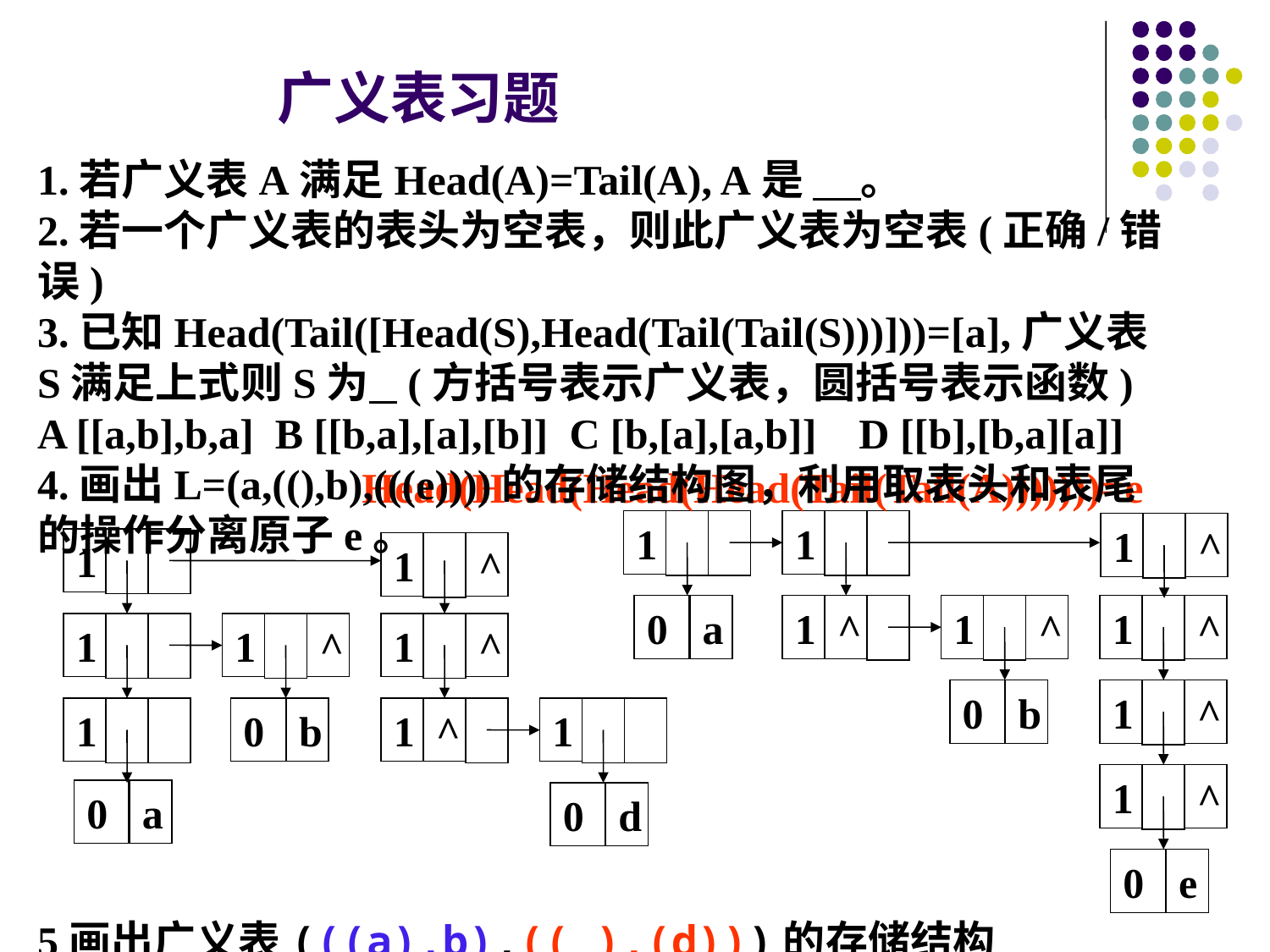

广义表习题
1.若广义表A满足Head(A)=Tail(A), A是      。
2.若一个广义表的表头为空表，则此广义表为空表(正确/错误)
3.已知Head(Tail([Head(S),Head(Tail(Tail(S)))]))=[a],广义表S满足上式则S为   (方括号表示广义表，圆括号表示函数)
A [[a,b],b,a]  B [[b,a],[a],[b]]  C [b,[a],[a,b]]    D [[b],[b,a][a]]
4.画出L=(a,((),b),(((e))))的存储结构图，利用取表头和表尾的操作分离原子e。

5画出广义表(((a),b),(( ),(d)))的存储结构
Head(Head(Head(Head(Tail(Tail(A)))))))=e
1

1

1

^

0
a
1
^

1

^
1

^

0
b
1

^

1

^

0
e
1

1

^

1

1

^
1

^

1

0
b
1
^

1

0
a
0
d